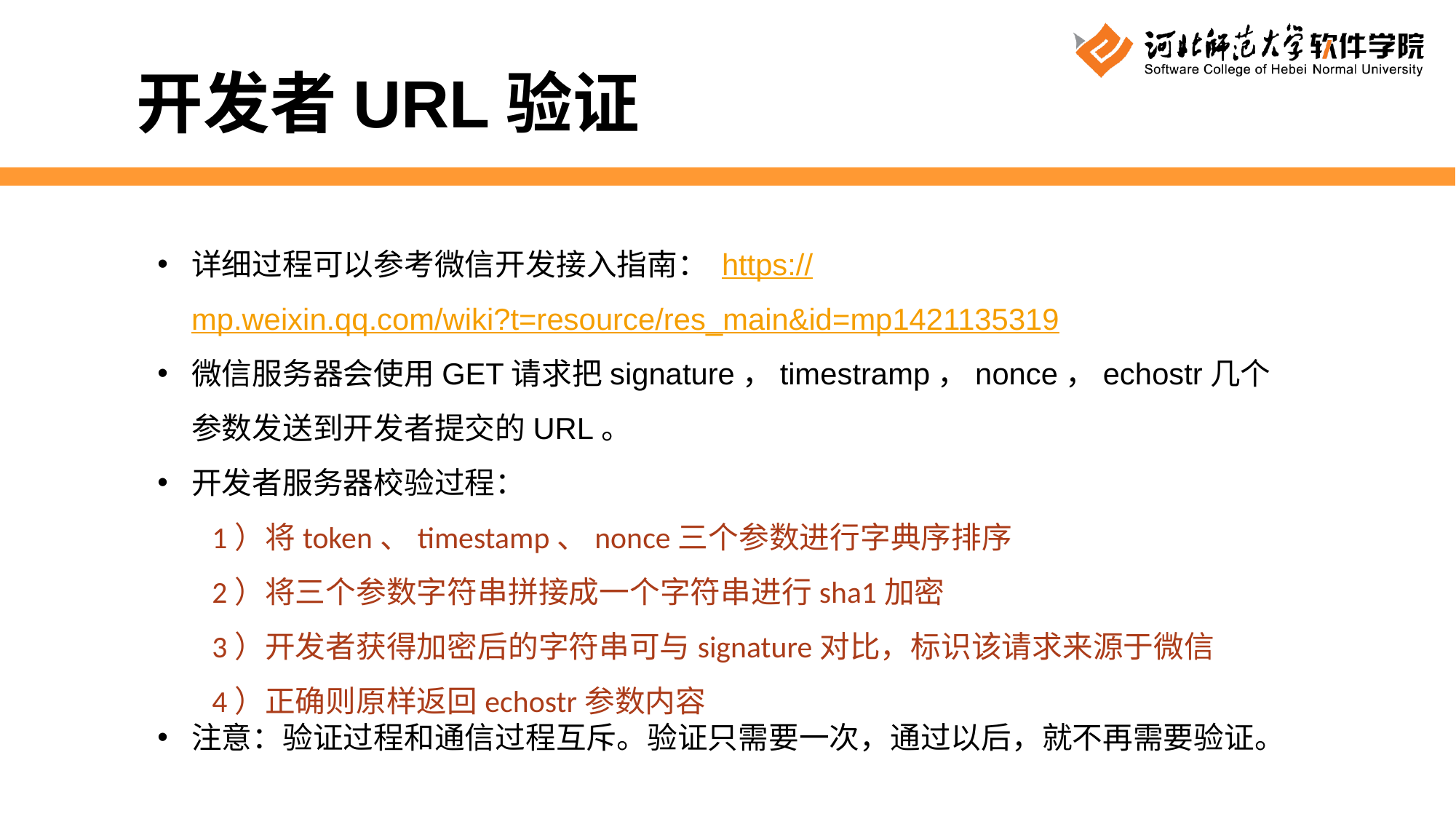

开发者URL验证
详细过程可以参考微信开发接入指南： https://mp.weixin.qq.com/wiki?t=resource/res_main&id=mp1421135319
微信服务器会使用GET请求把signature，timestramp，nonce，echostr几个参数发送到开发者提交的URL。
开发者服务器校验过程：
1）将token、timestamp、nonce三个参数进行字典序排序
2）将三个参数字符串拼接成一个字符串进行sha1加密
3）开发者获得加密后的字符串可与signature对比，标识该请求来源于微信
4）正确则原样返回echostr参数内容
注意：验证过程和通信过程互斥。验证只需要一次，通过以后，就不再需要验证。